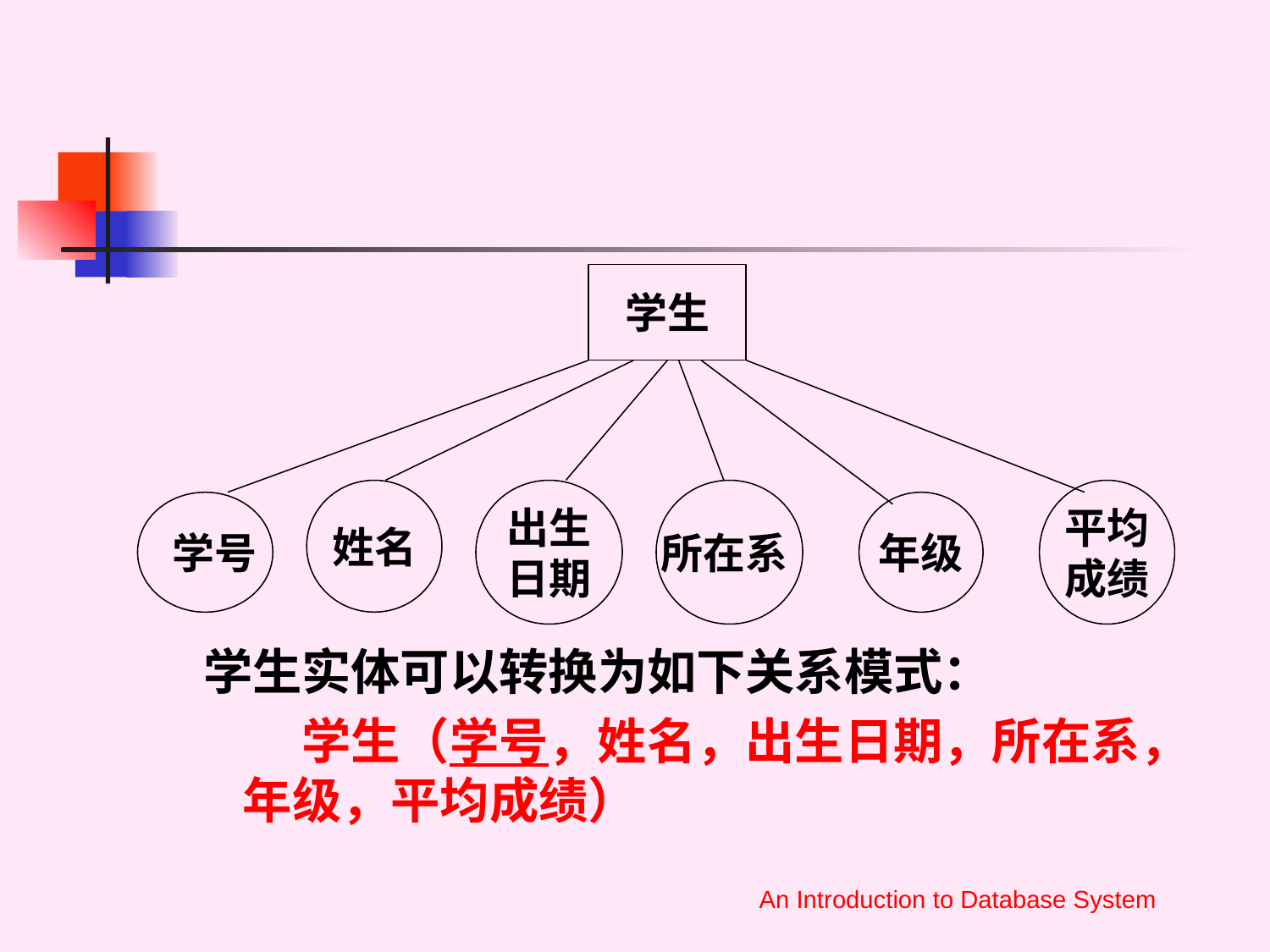

#
学生

姓名
出生
日期
所在系
平均
成绩
 学号
年级
学生实体可以转换为如下关系模式：
　　学生（学号，姓名，出生日期，所在系， 年级，平均成绩）
An Introduction to Database System